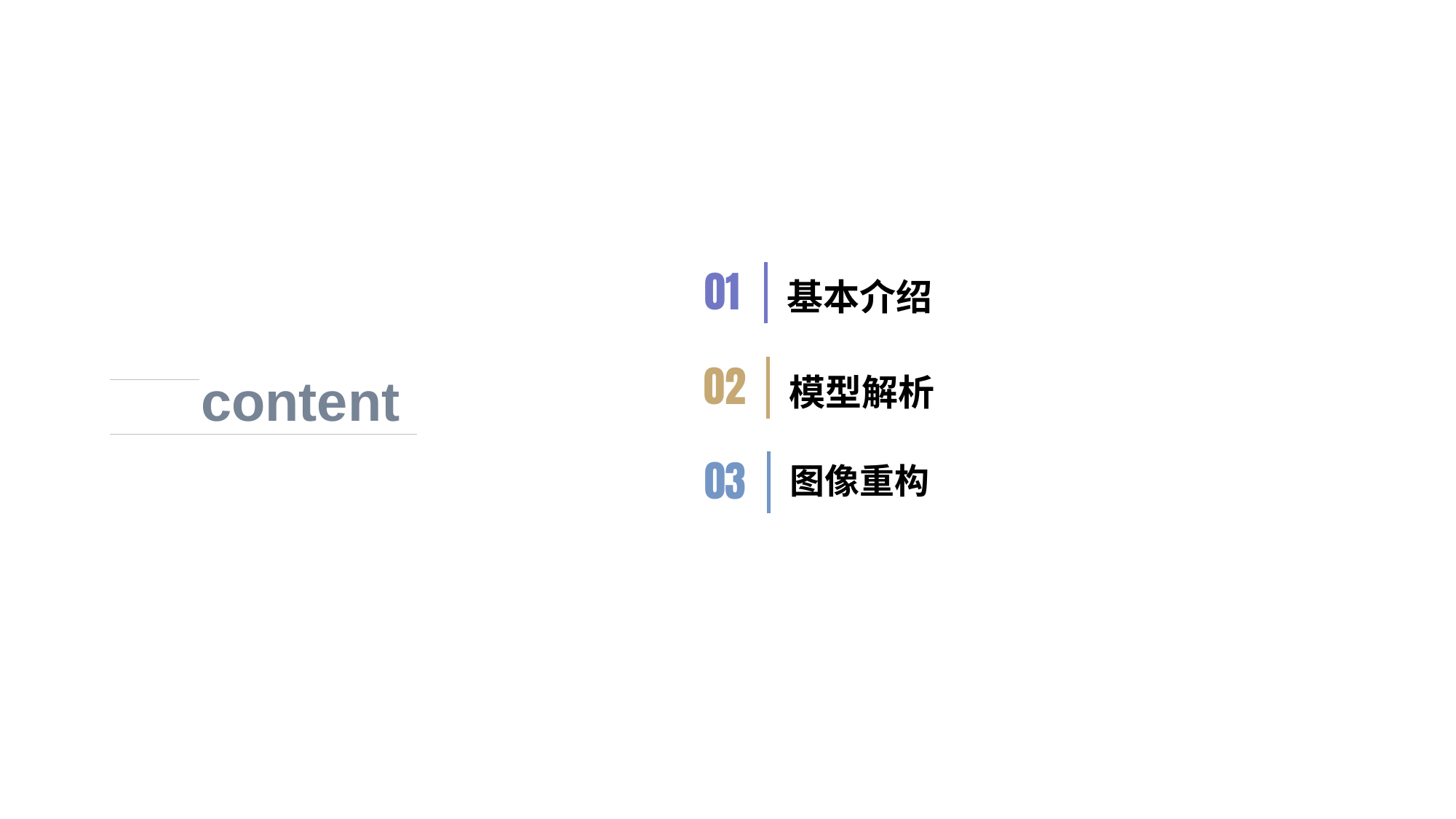

基本介绍
01
模型解析
content
02
03
图像重构